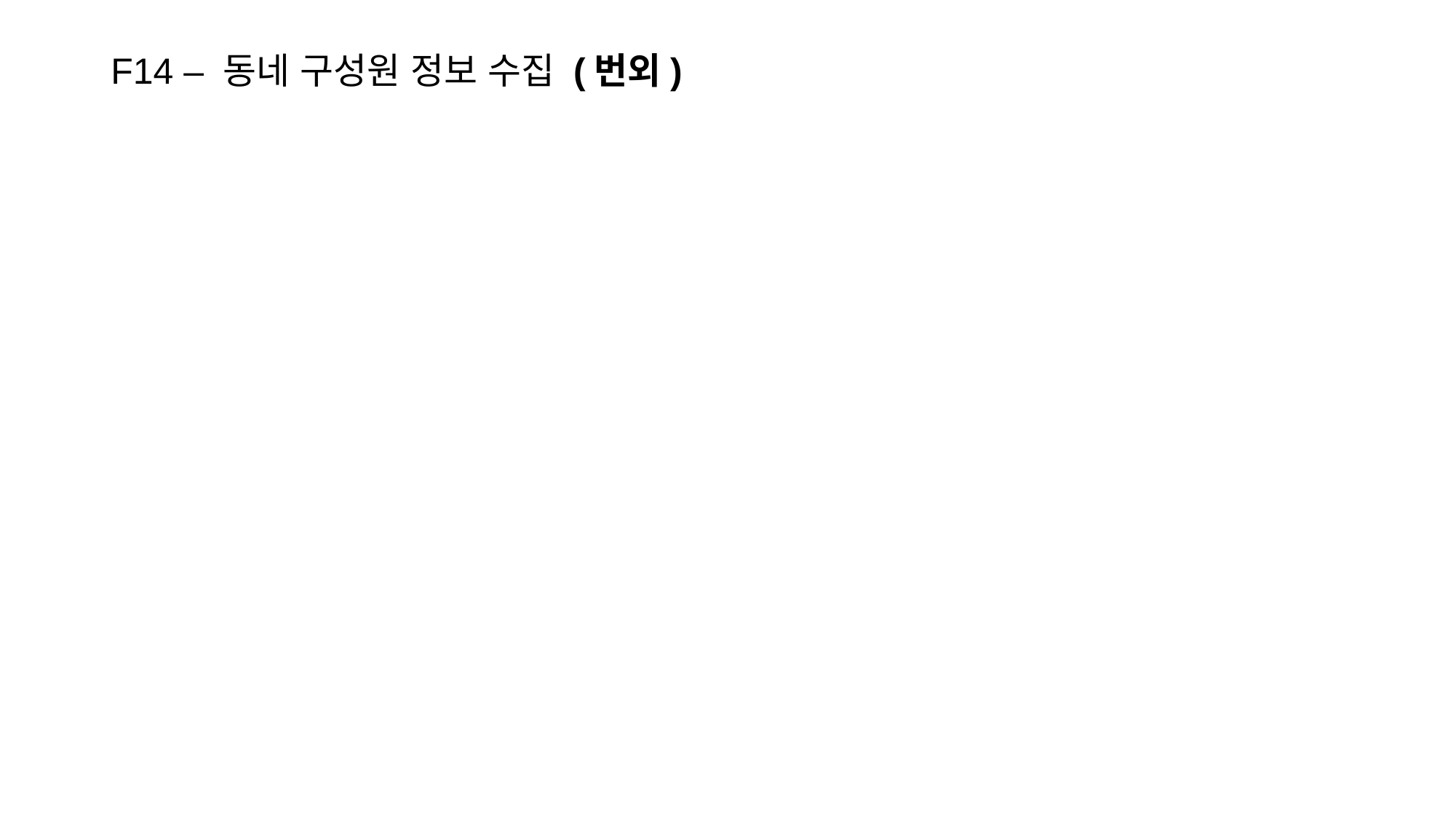

# F14 – 동네 구성원 정보 수집 (번외)